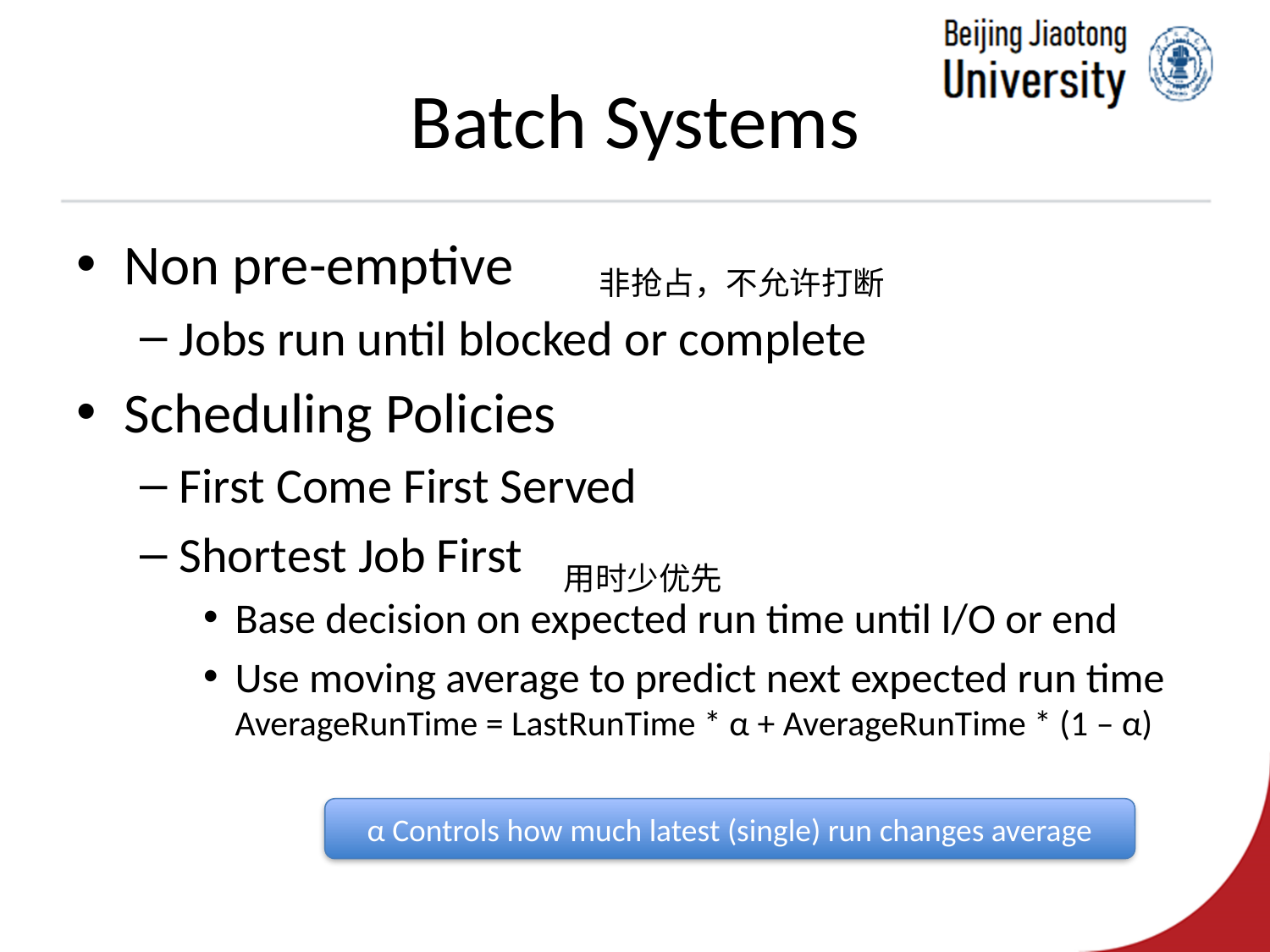

# Batch Systems
Non pre-emptive
Jobs run until blocked or complete
Scheduling Policies
First Come First Served
Shortest Job First
Base decision on expected run time until I/O or end
Use moving average to predict next expected run time AverageRunTime = LastRunTime * α + AverageRunTime * (1 – α)
非抢占，不允许打断
用时少优先
α Controls how much latest (single) run changes average